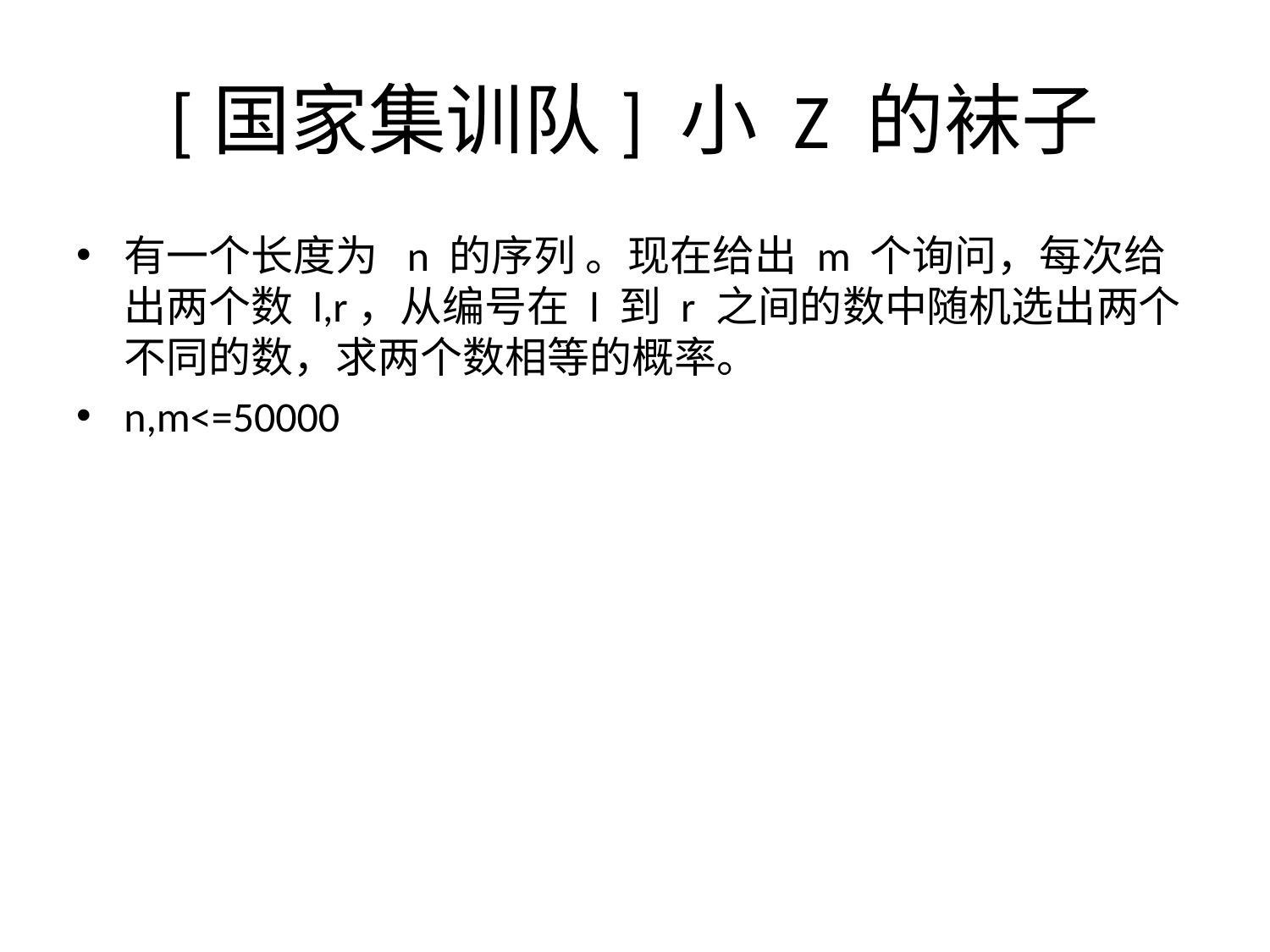

# [国家集训队] 小 Z 的袜子
有一个长度为  n 的序列 。现在给出 m 个询问，每次给出两个数 l,r，从编号在 l 到 r 之间的数中随机选出两个不同的数，求两个数相等的概率。
n,m<=50000